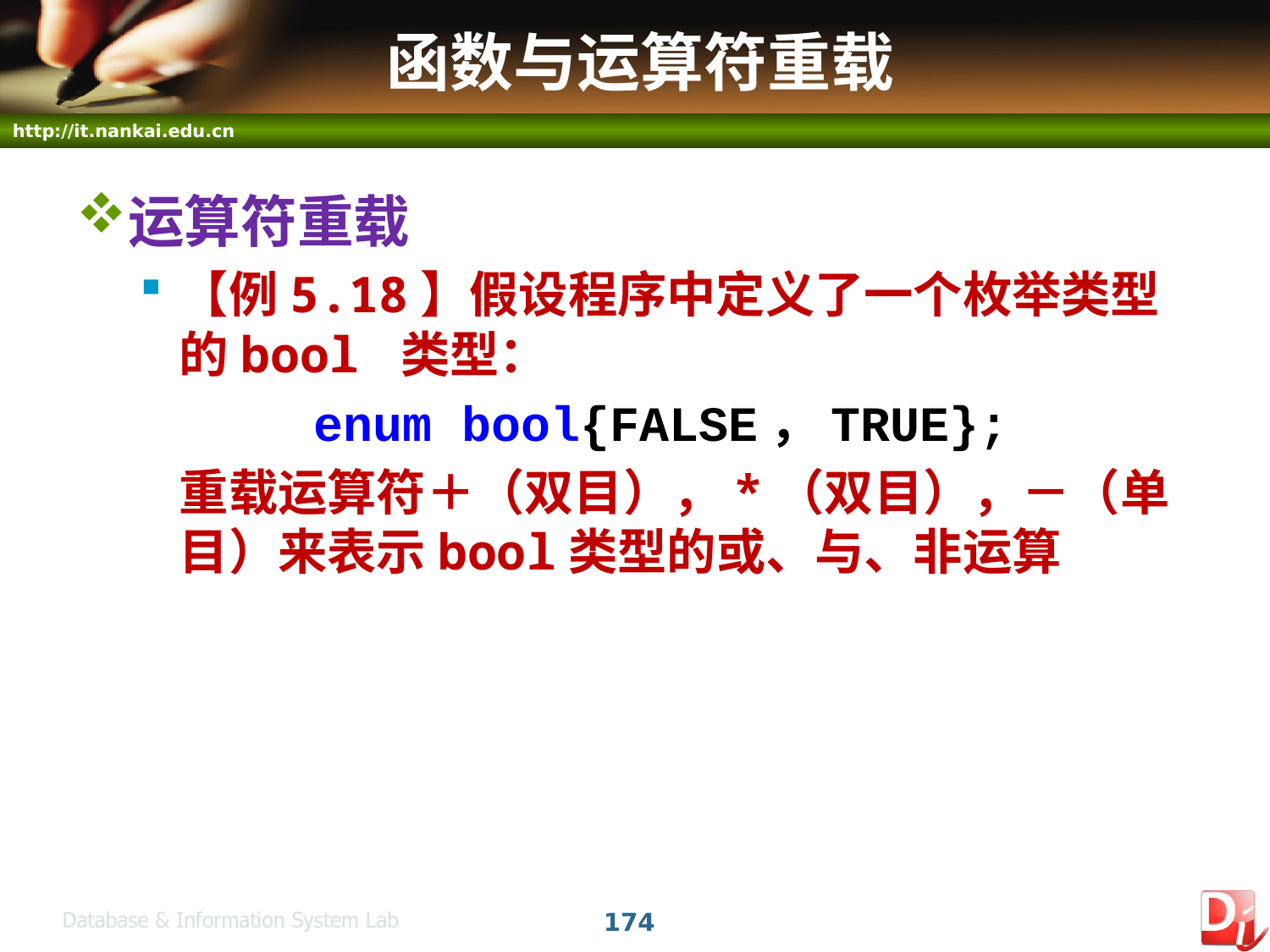

# 函数与运算符重载
运算符重载
【例5.18】假设程序中定义了一个枚举类型的bool 类型：
enum bool{FALSE，TRUE};
	重载运算符＋（双目），*（双目），－（单目）来表示bool类型的或、与、非运算
174
Database & Information System Lab